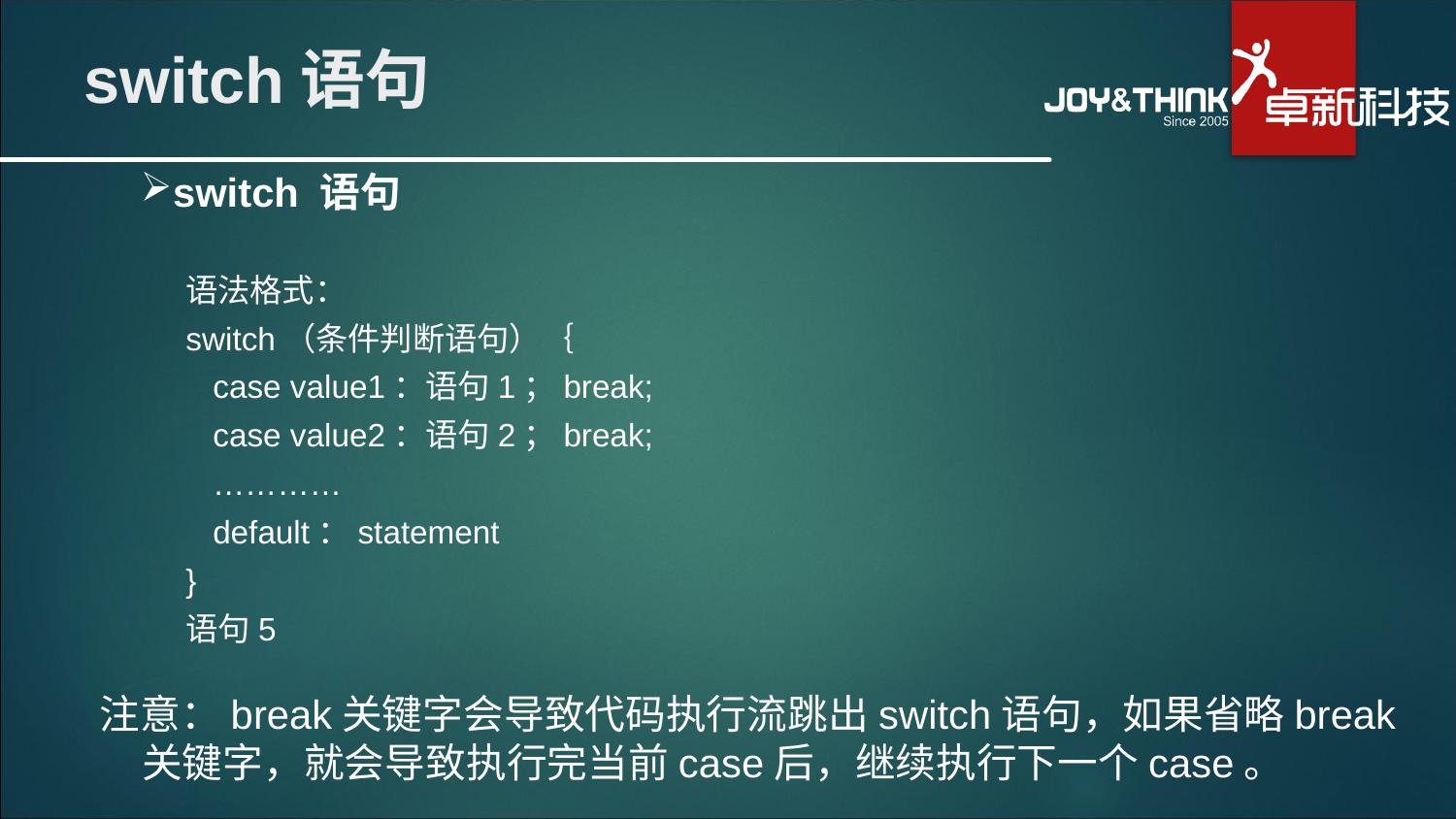

# switch语句
switch 语句
语法格式：
switch（条件判断语句）｛
   case value1：语句1；break;
   case value2：语句2；break;
   …………
   default：statement
}
语句5
注意：break关键字会导致代码执行流跳出switch语句，如果省略break关键字，就会导致执行完当前case后，继续执行下一个case。